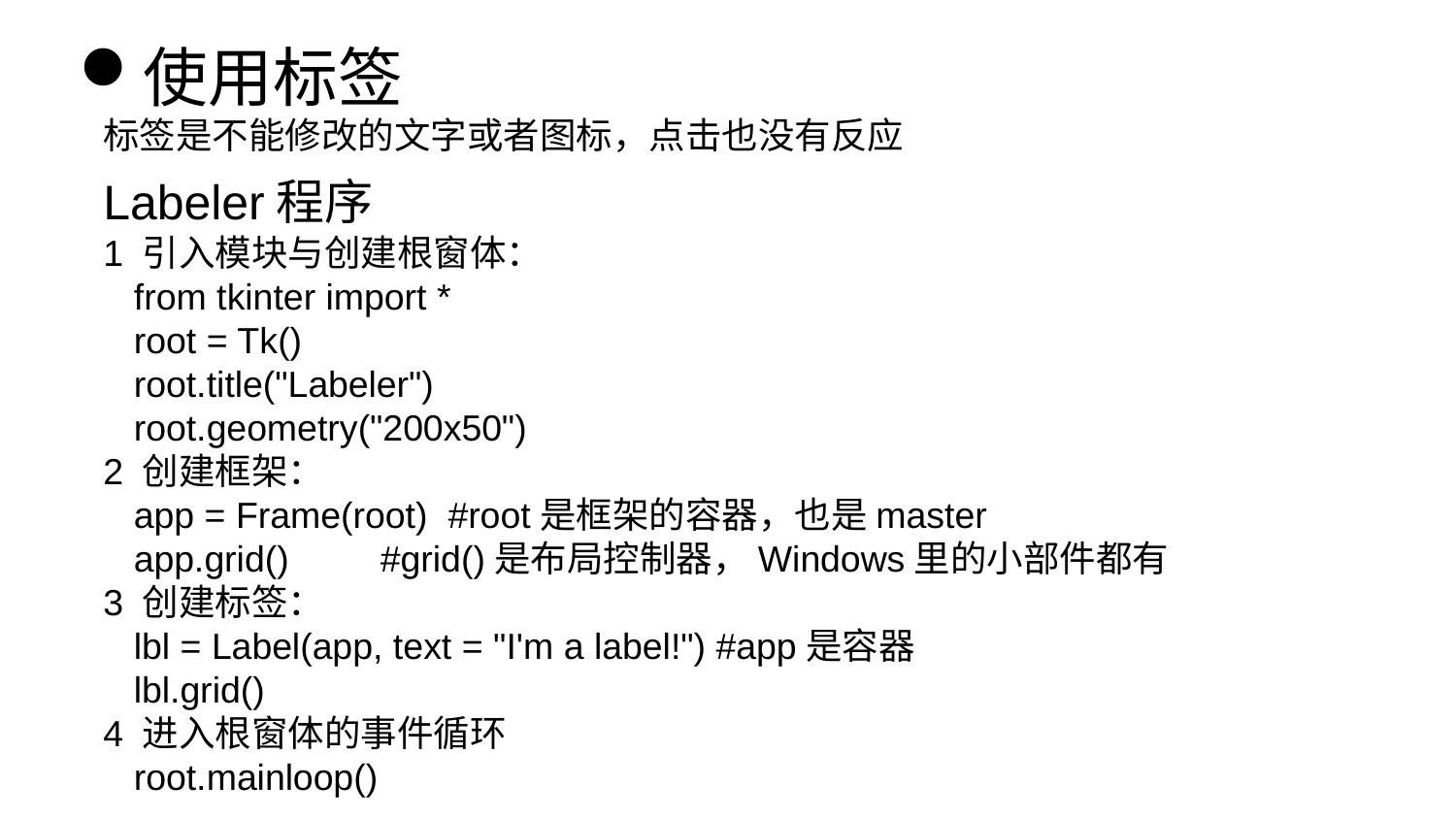

使用标签
标签是不能修改的文字或者图标，点击也没有反应
Labeler程序
1 引入模块与创建根窗体：
   from tkinter import *
   root = Tk()
   root.title("Labeler")
   root.geometry("200x50")
2 创建框架：
   app = Frame(root)  #root是框架的容器，也是master
   app.grid()         #grid()是布局控制器，Windows里的小部件都有
3 创建标签：
   lbl = Label(app, text = "I'm a label!") #app是容器
   lbl.grid()
4 进入根窗体的事件循环
   root.mainloop()

9